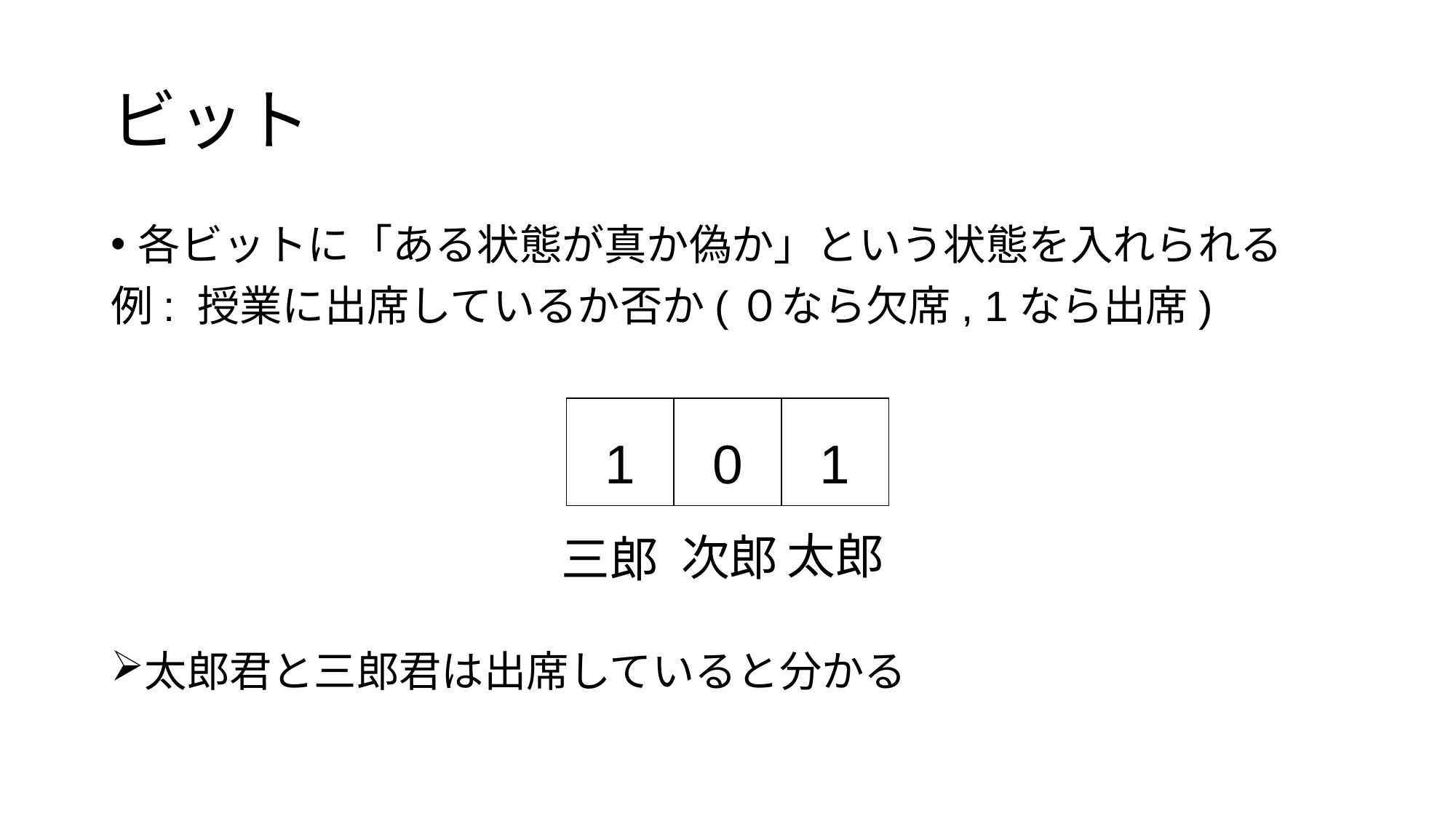

# ビット
各ビットに「ある状態が真か偽か」という状態を入れられる
例: 授業に出席しているか否か(０なら欠席, 1なら出席)

太郎君と三郎君は出席していると分かる

| 1 | 0 | 1 |
| --- | --- | --- |
太郎
次郎
三郎